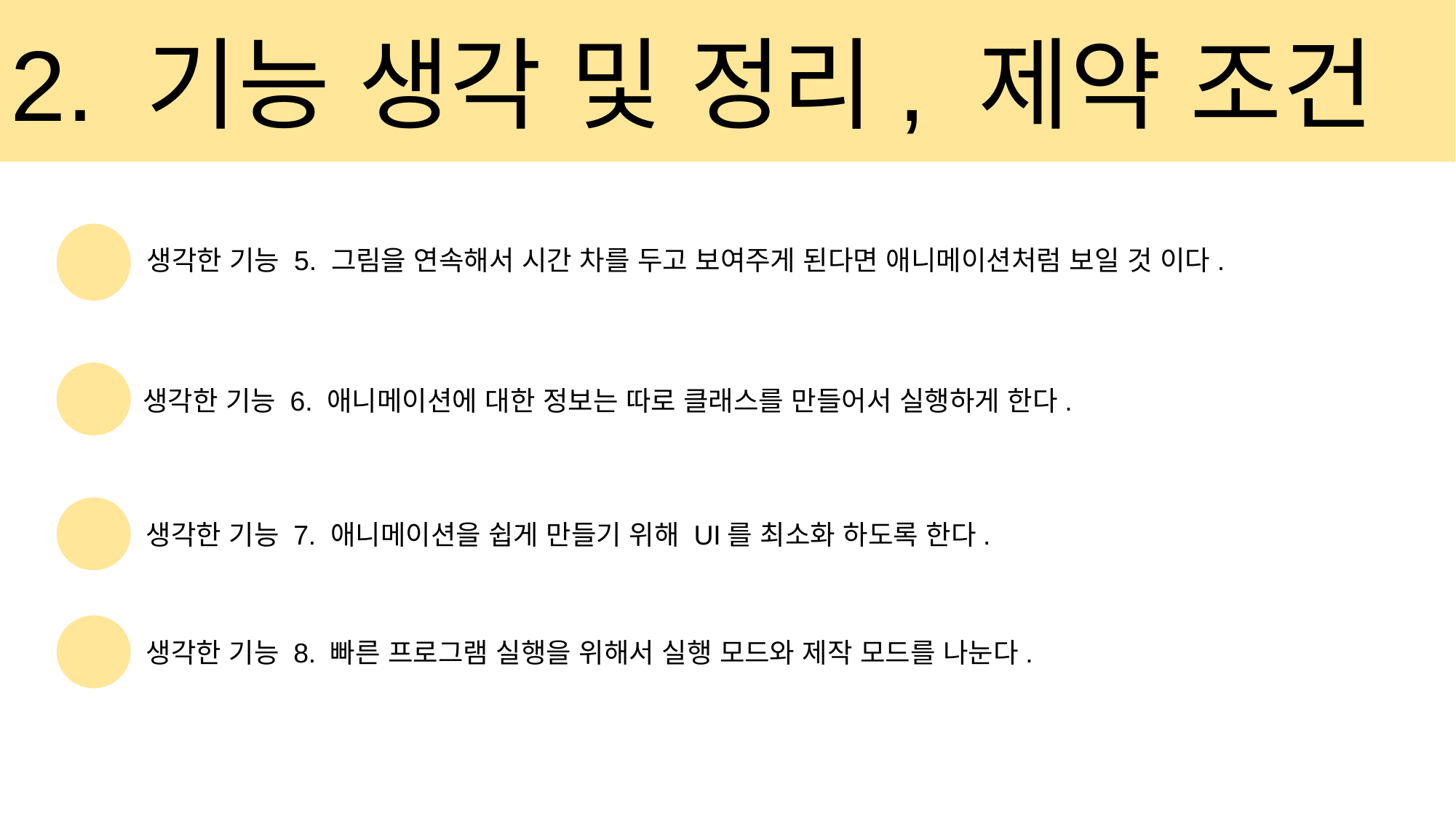

2. 기능 생각 및 정리, 제약 조건

생각한 기능 5. 그림을 연속해서 시간 차를 두고 보여주게 된다면 애니메이션처럼 보일 것 이다.

생각한 기능 6. 애니메이션에 대한 정보는 따로 클래스를 만들어서 실행하게 한다.

생각한 기능 7. 애니메이션을 쉽게 만들기 위해 UI를 최소화 하도록 한다.

생각한 기능 8. 빠른 프로그램 실행을 위해서 실행 모드와 제작 모드를 나눈다.